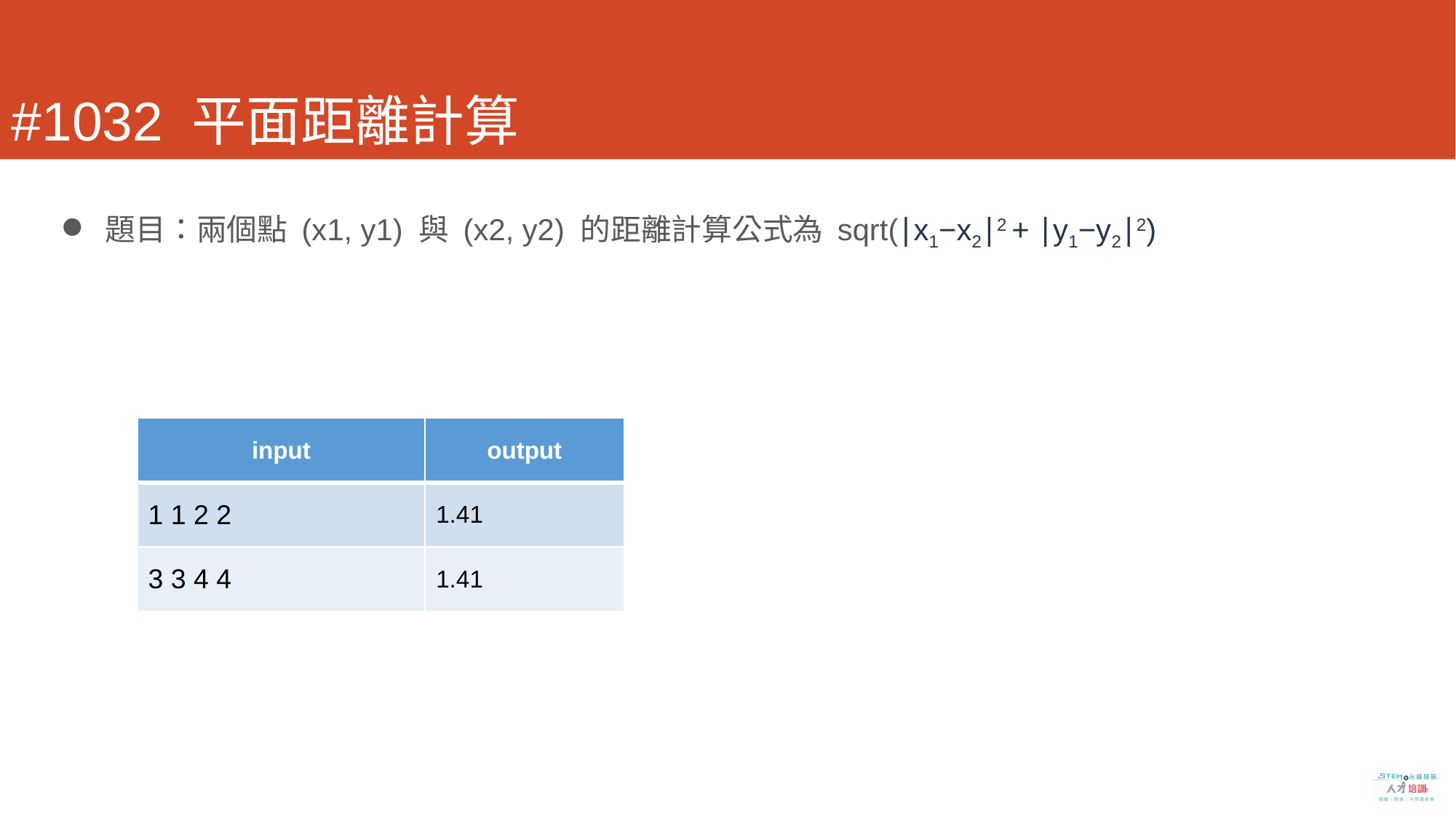

# #1032 平面距離計算
 題目：兩個點 (x1, y1) 與 (x2, y2) 的距離計算公式為 sqrt(∣x1−x2∣2 + ∣y1−y2∣2)
| input | output |
| --- | --- |
| 1 1 2 2 | 1.41 |
| 3 3 4 4 | 1.41 |